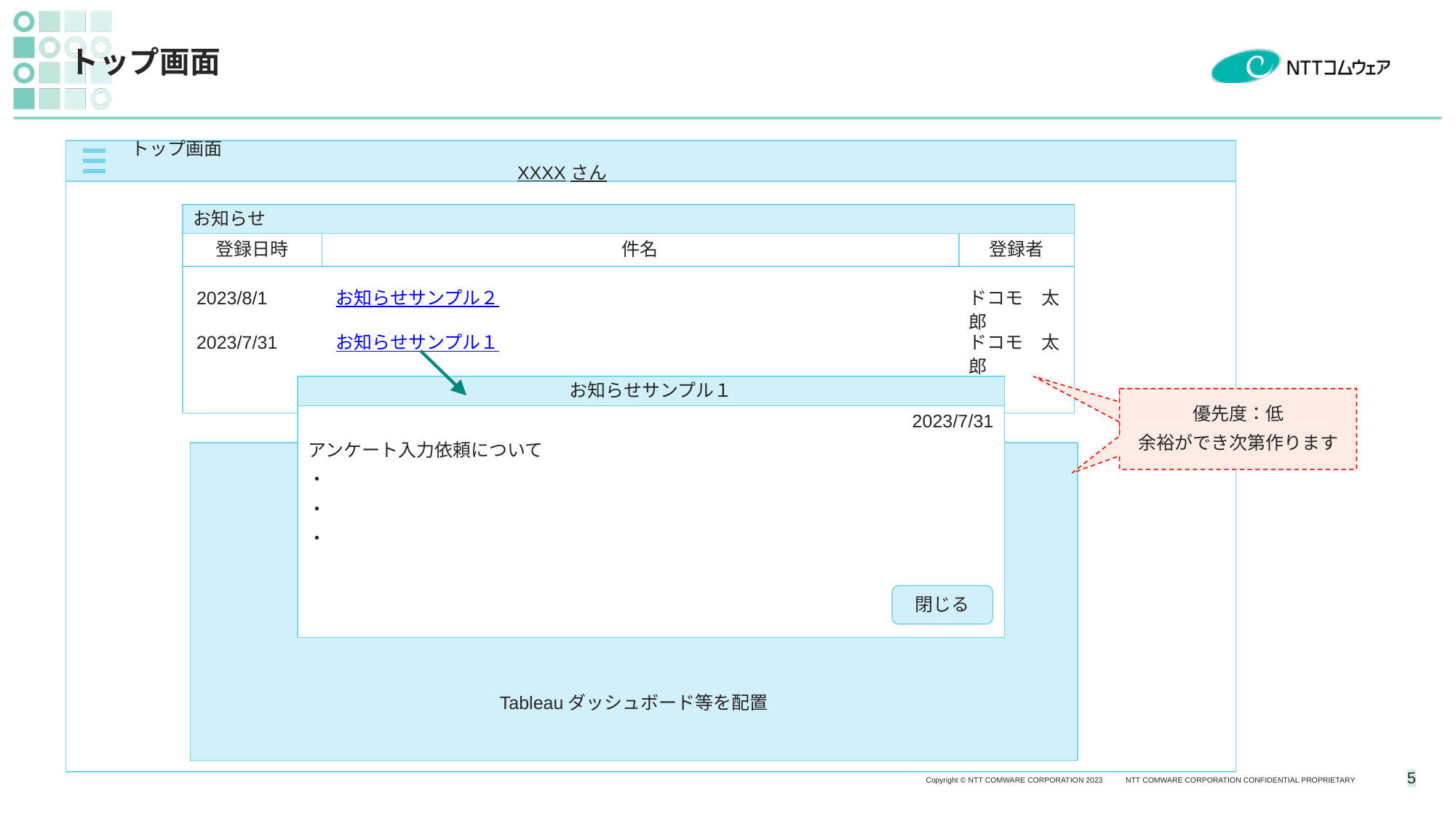

# トップ画面
　　　トップ画面　　　　　　　　　　　　　　　　　　　　　　　　　　　　　　　　　　　　　　　　　　　　　　　　　　　　　　　　　　　　　　　　　　　　　　　　　　　　　　　XXXXさん

お知らせ
登録日時
件名
登録者

2023/8/1
お知らせサンプル２
ドコモ　太郎
2023/7/31
お知らせサンプル１
ドコモ　太郎
お知らせサンプル１
2023/7/31
アンケート入力依頼について
・
・
・

閉じる
優先度：低
余裕ができ次第作ります
優先度：低
余裕ができ次第作ります

Tableauダッシュボード等を配置
5